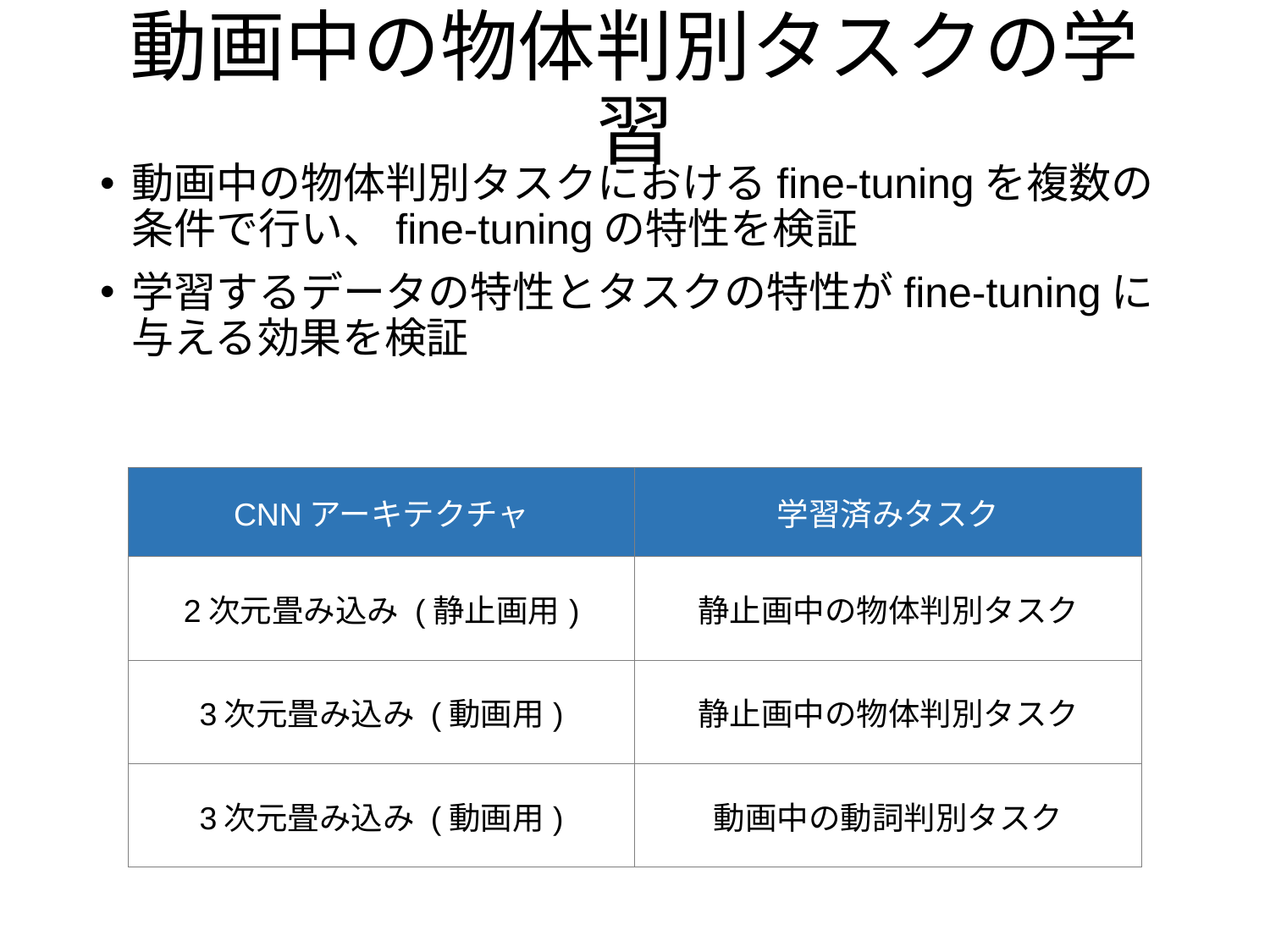

# 動画中の物体判別タスクの学習
動画中の物体判別タスクにおけるfine-tuningを複数の条件で行い、fine-tuningの特性を検証
学習するデータの特性とタスクの特性がfine-tuningに与える効果を検証
| CNNアーキテクチャ | 学習済みタスク |
| --- | --- |
| 2次元畳み込み (静止画用) | 静止画中の物体判別タスク |
| 3次元畳み込み (動画用) | 静止画中の物体判別タスク |
| 3次元畳み込み (動画用) | 動画中の動詞判別タスク |